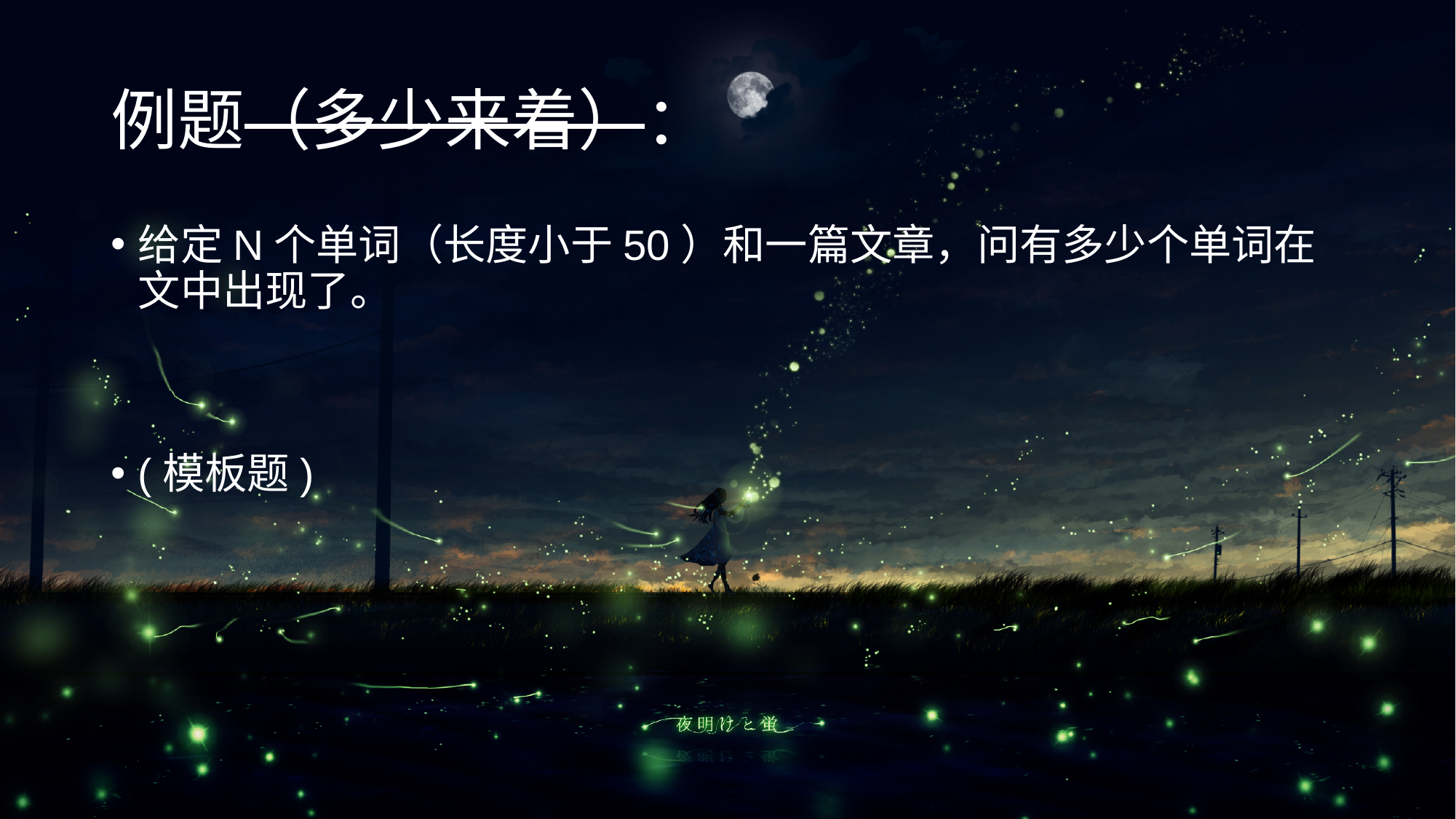

# 例题（多少来着）：
给定N个单词（长度小于50）和一篇文章，问有多少个单词在文中出现了。

(模板题)